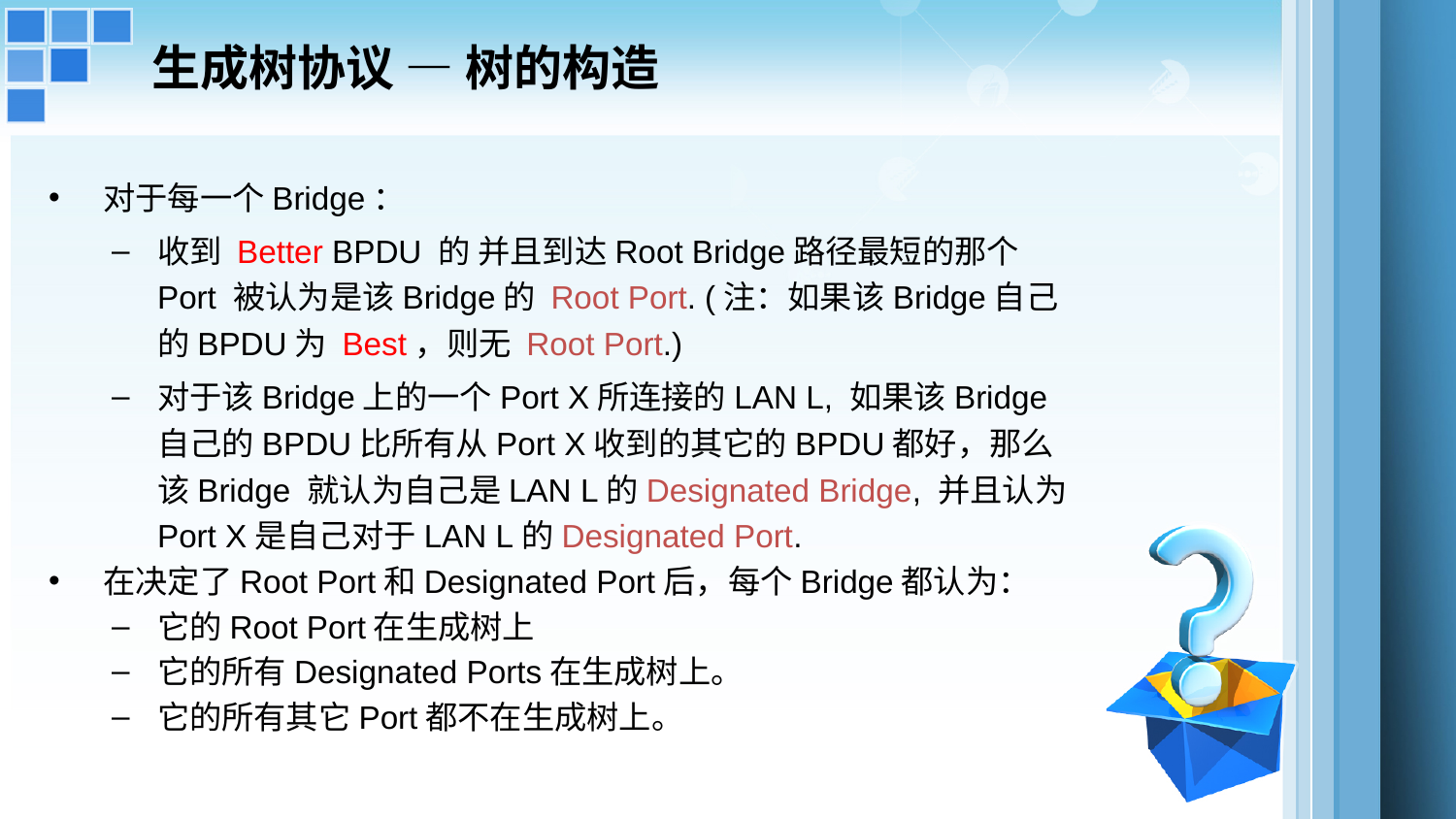

生成树协议 — 树的构造
对于每一个Bridge：
收到 Better BPDU 的 并且到达Root Bridge路径最短的那个 Port 被认为是该Bridge的 Root Port. (注：如果该Bridge自己的BPDU为 Best，则无 Root Port.)
对于该Bridge上的一个Port X所连接的LAN L, 如果该Bridge 自己的BPDU比所有从Port X收到的其它的BPDU都好，那么该Bridge 就认为自己是LAN L的Designated Bridge, 并且认为Port X是自己对于LAN L的Designated Port.
在决定了Root Port和Designated Port后，每个Bridge都认为：
它的Root Port在生成树上
它的所有Designated Ports在生成树上。
它的所有其它Port都不在生成树上。